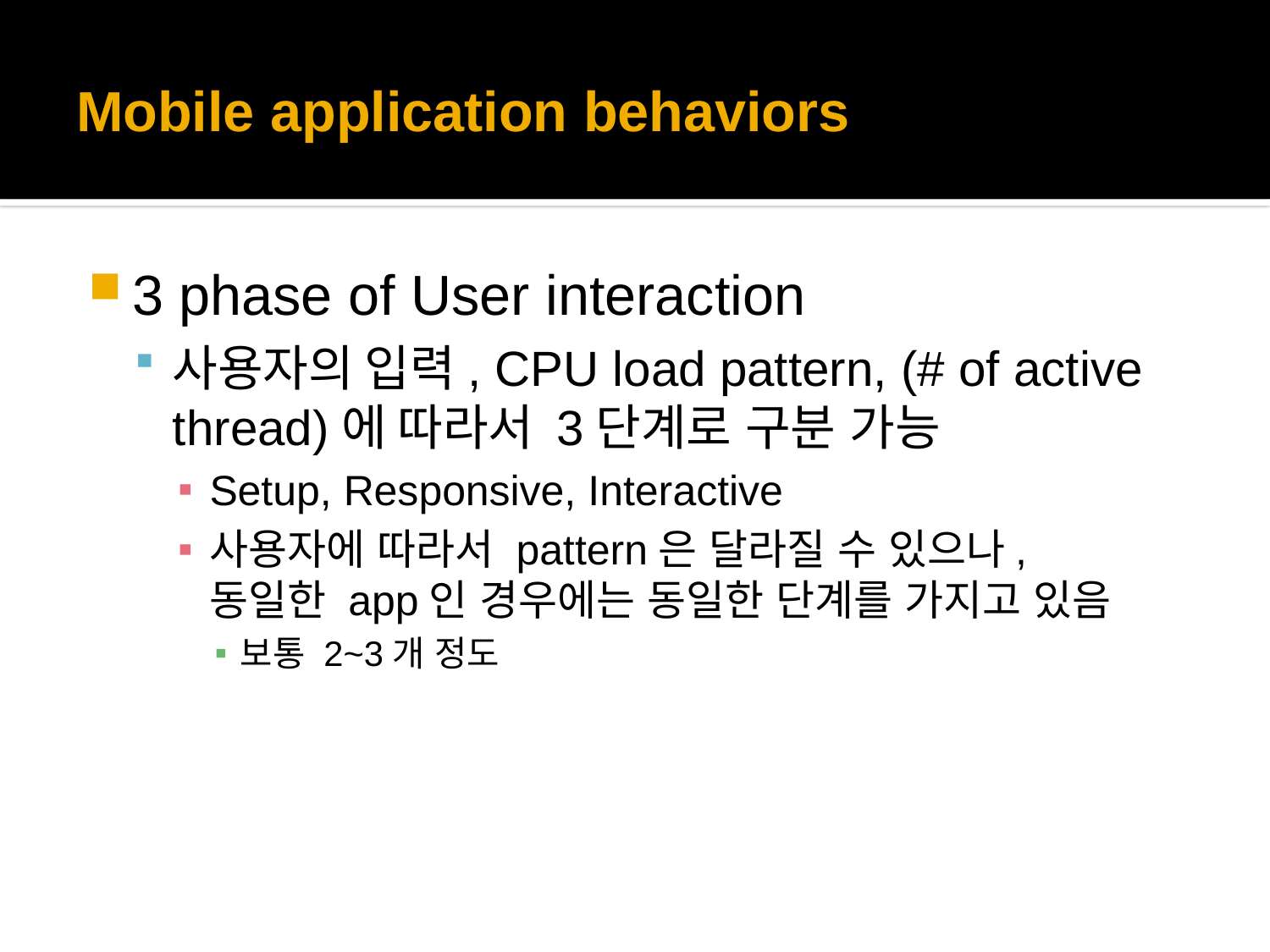

# Mobile application behaviors
3 phase of User interaction
사용자의 입력, CPU load pattern, (# of active thread)에 따라서 3단계로 구분 가능
Setup, Responsive, Interactive
사용자에 따라서 pattern은 달라질 수 있으나,
동일한 app인 경우에는 동일한 단계를 가지고 있음
보통 2~3개 정도